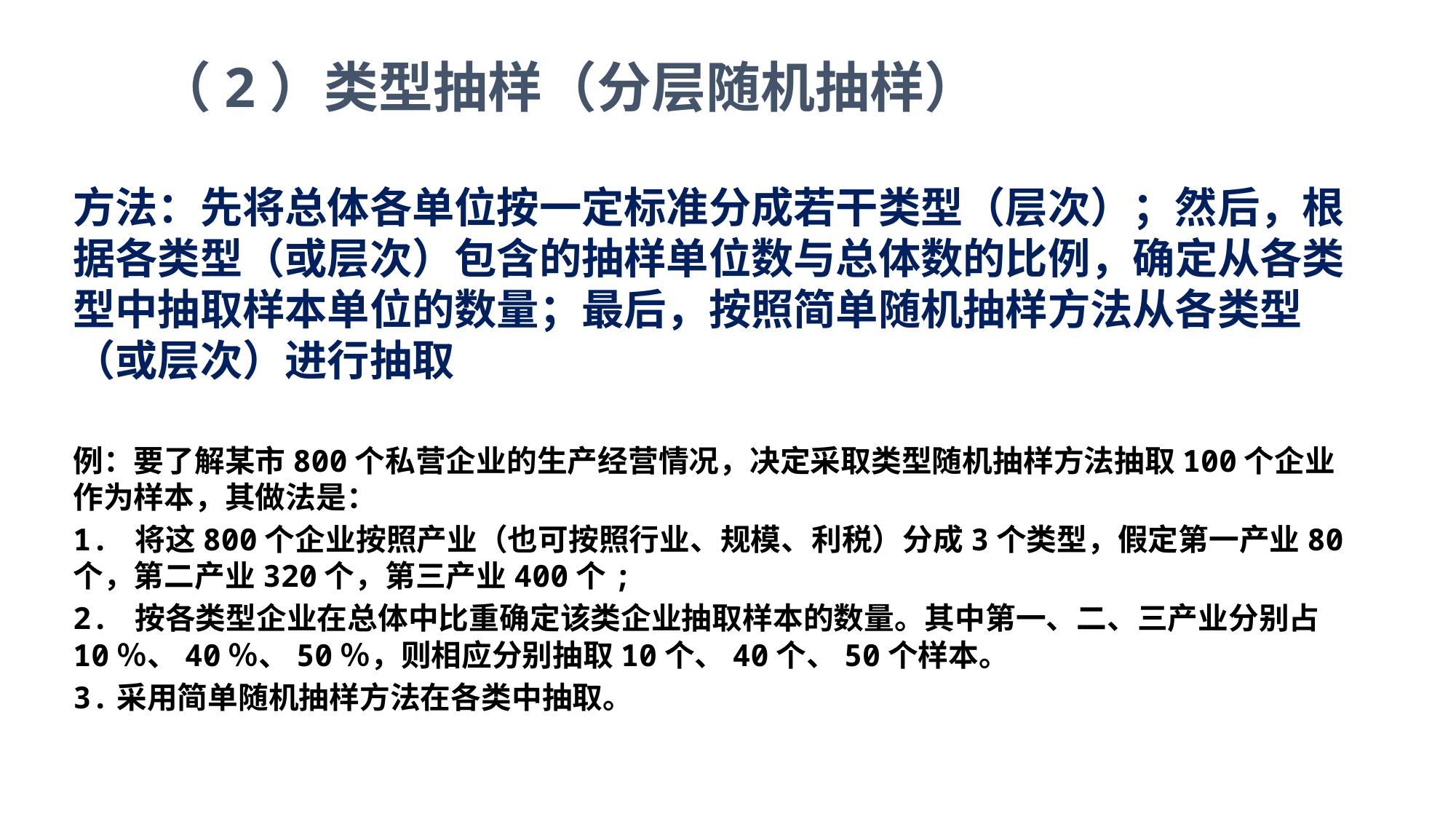

（2）类型抽样（分层随机抽样）

方法：先将总体各单位按一定标准分成若干类型（层次）；然后，根据各类型（或层次）包含的抽样单位数与总体数的比例，确定从各类型中抽取样本单位的数量；最后，按照简单随机抽样方法从各类型（或层次）进行抽取

例：要了解某市800个私营企业的生产经营情况，决定采取类型随机抽样方法抽取100个企业作为样本，其做法是：
1. 将这800个企业按照产业（也可按照行业、规模、利税）分成3个类型，假定第一产业80个，第二产业320个，第三产业400个;
2. 按各类型企业在总体中比重确定该类企业抽取样本的数量。其中第一、二、三产业分别占10％、40％、50％，则相应分别抽取10个、40个、50个样本。
3.采用简单随机抽样方法在各类中抽取。